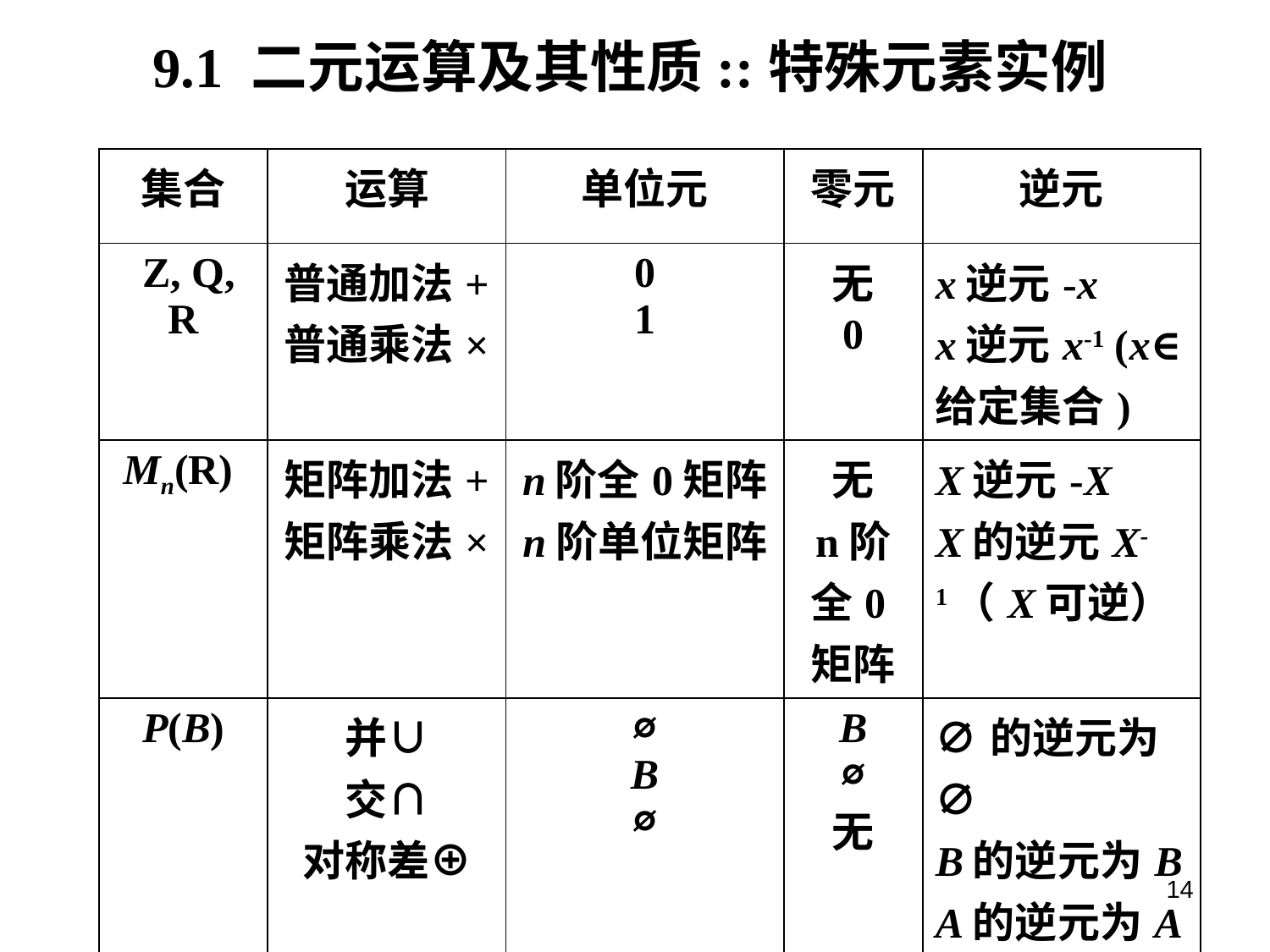

# 9.1 二元运算及其性质::特殊元素实例
| 集合 | 运算 | 单位元 | 零元 | 逆元 |
| --- | --- | --- | --- | --- |
| Z, Q, R | 普通加法+ 普通乘法× | 0 1 | 无 0 | x逆元-x x逆元x-1 (x∈给定集合) |
| Mn(R) | 矩阵加法+ 矩阵乘法× | n阶全0矩阵 n阶单位矩阵 | 无 n阶全0矩阵 | X逆元-X X的逆元X-1（X可逆） |
| P(B) | 并∪ 交∩ 对称差⊕ | ∅ B ∅ | B ∅ 无 | ∅的逆元为∅ B的逆元为B A的逆元为A |
14